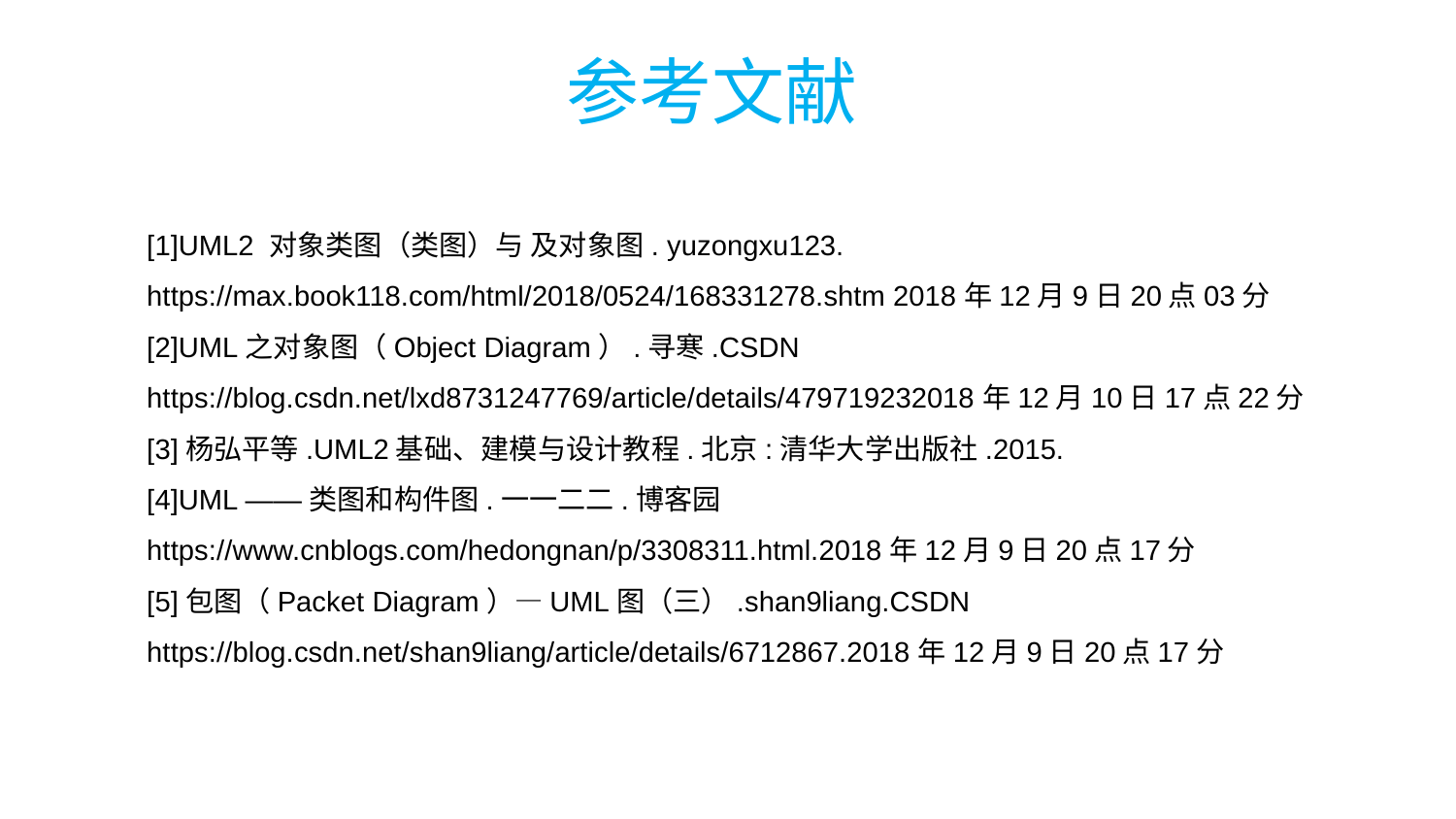

# 参考文献
[1]UML2 对象类图（类图）与 及对象图. yuzongxu123. https://max.book118.com/html/2018/0524/168331278.shtm 2018年12月9日20点03分
[2]UML之对象图（Object Diagram）.寻寒.CSDN
https://blog.csdn.net/lxd8731247769/article/details/479719232018年12月10日17点22分
[3]杨弘平等.UML2基础、建模与设计教程.北京:清华大学出版社.2015.
[4]UML ——类图和构件图.一一二二.博客园
https://www.cnblogs.com/hedongnan/p/3308311.html.2018年12月9日20点17分
[5]包图（Packet Diagram）—UML图（三）.shan9liang.CSDN
https://blog.csdn.net/shan9liang/article/details/6712867.2018年12月9日20点17分